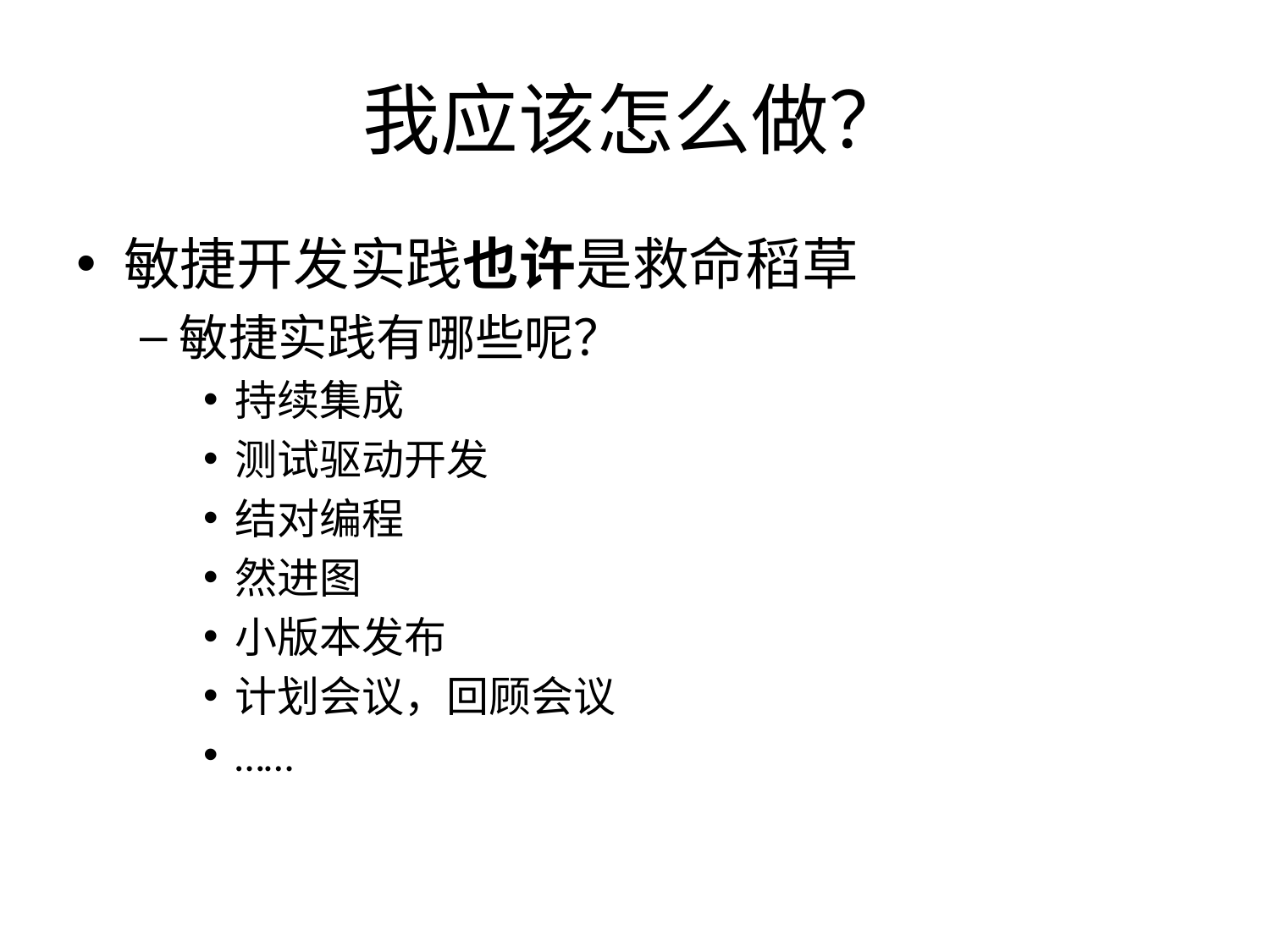

# 我应该怎么做？
敏捷开发实践也许是救命稻草
敏捷实践有哪些呢？
持续集成
测试驱动开发
结对编程
然进图
小版本发布
计划会议，回顾会议
……